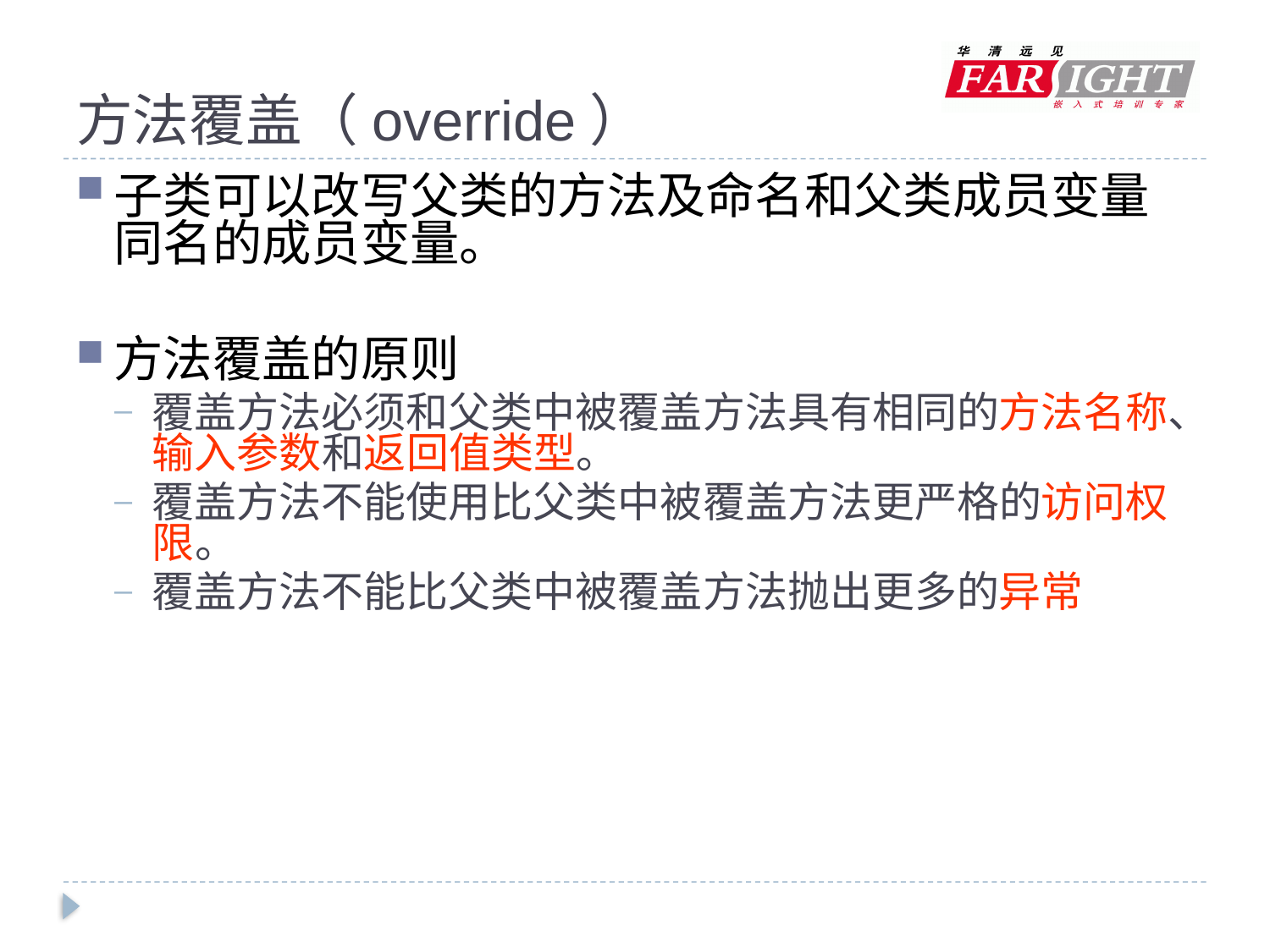

# 方法覆盖（override）
子类可以改写父类的方法及命名和父类成员变量同名的成员变量。

方法覆盖的原则
覆盖方法必须和父类中被覆盖方法具有相同的方法名称、输入参数和返回值类型。
覆盖方法不能使用比父类中被覆盖方法更严格的访问权限。
覆盖方法不能比父类中被覆盖方法抛出更多的异常